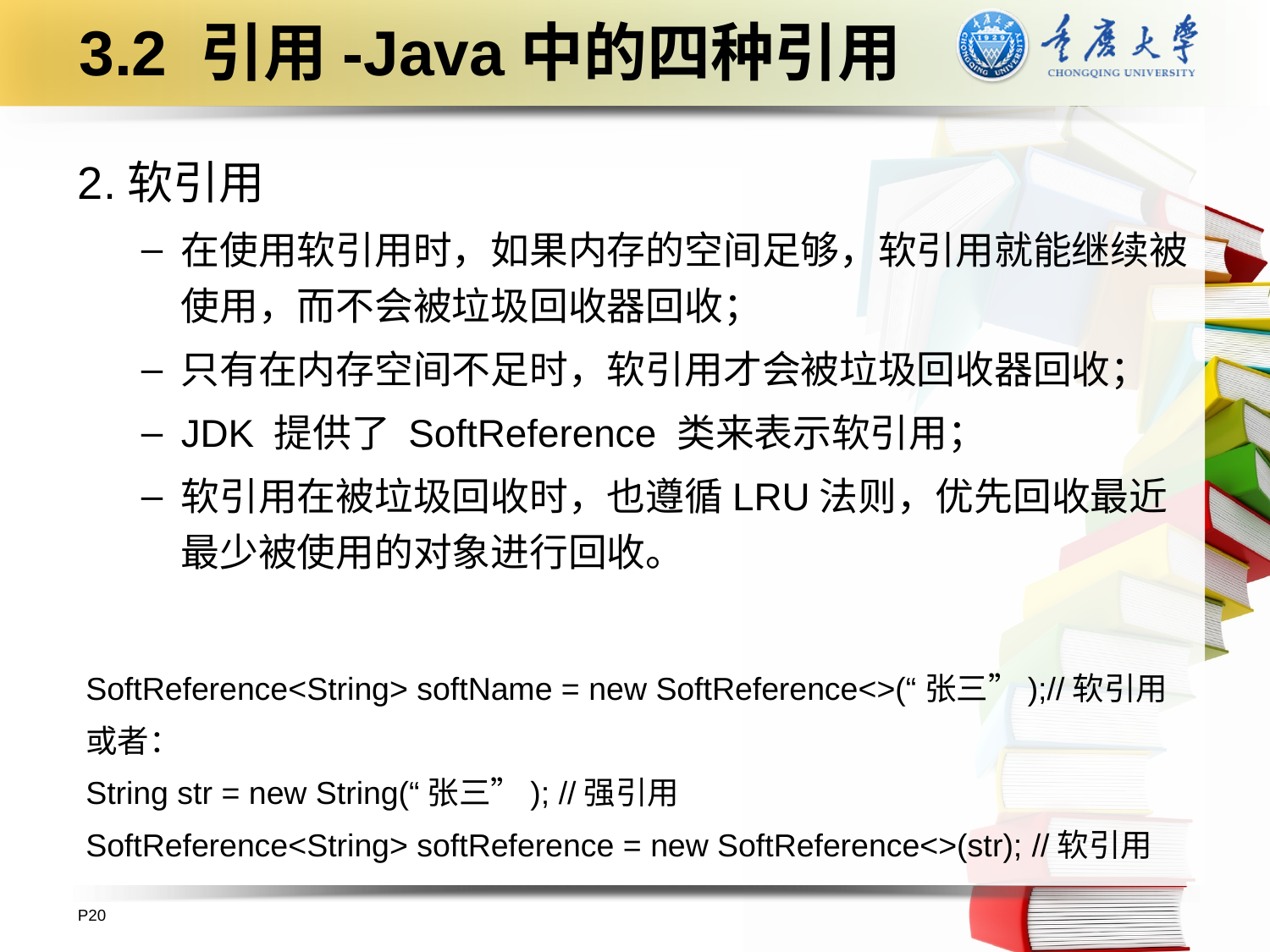

# 3.2 引用-Java中的四种引用
2.软引用
在使用软引用时，如果内存的空间足够，软引用就能继续被使用，而不会被垃圾回收器回收；
只有在内存空间不足时，软引用才会被垃圾回收器回收；
JDK 提供了 SoftReference 类来表示软引用；
软引用在被垃圾回收时，也遵循LRU法则，优先回收最近最少被使用的对象进行回收。

SoftReference<String> softName = new SoftReference<>(“张三”);//软引用
或者：
String str = new String(“张三”); //强引用
SoftReference<String> softReference = new SoftReference<>(str); //软引用

P20